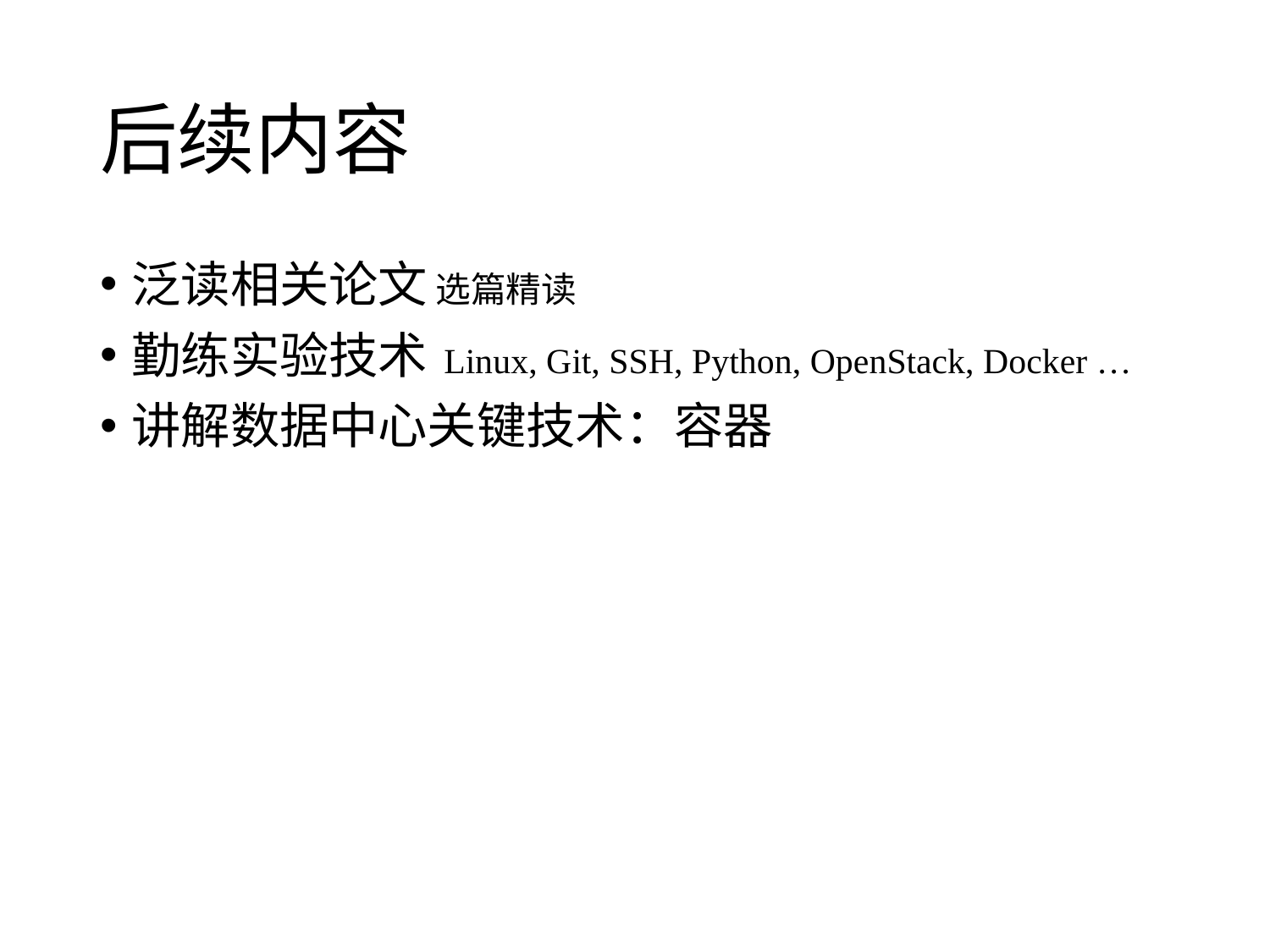

# 后续内容
泛读相关论文 选篇精读
勤练实验技术 Linux, Git, SSH, Python, OpenStack, Docker …
讲解数据中心关键技术：容器
背景
背景